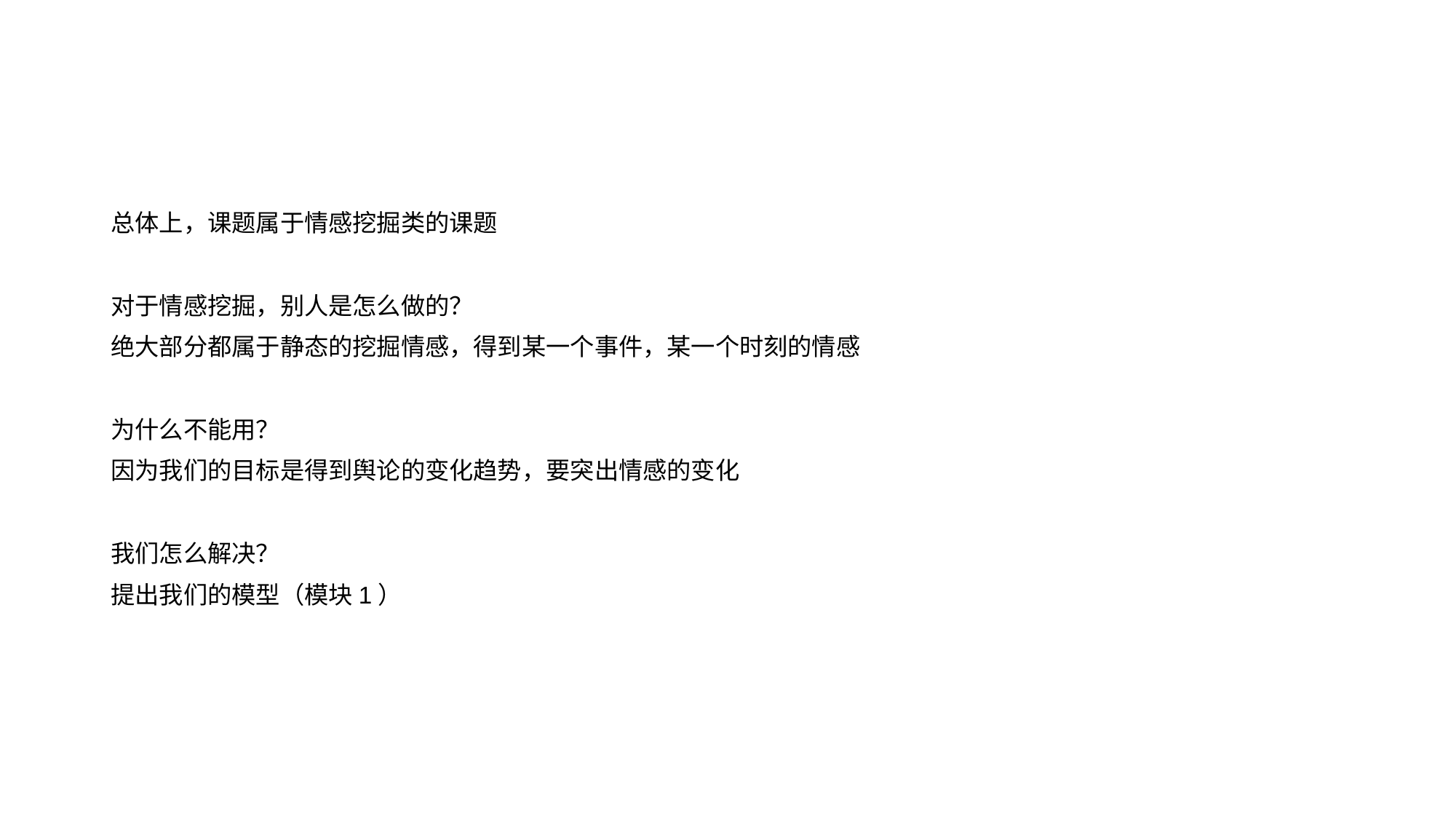

总体上，课题属于情感挖掘类的课题

对于情感挖掘，别人是怎么做的？
绝大部分都属于静态的挖掘情感，得到某一个事件，某一个时刻的情感

为什么不能用？
因为我们的目标是得到舆论的变化趋势，要突出情感的变化

我们怎么解决？
提出我们的模型（模块1）